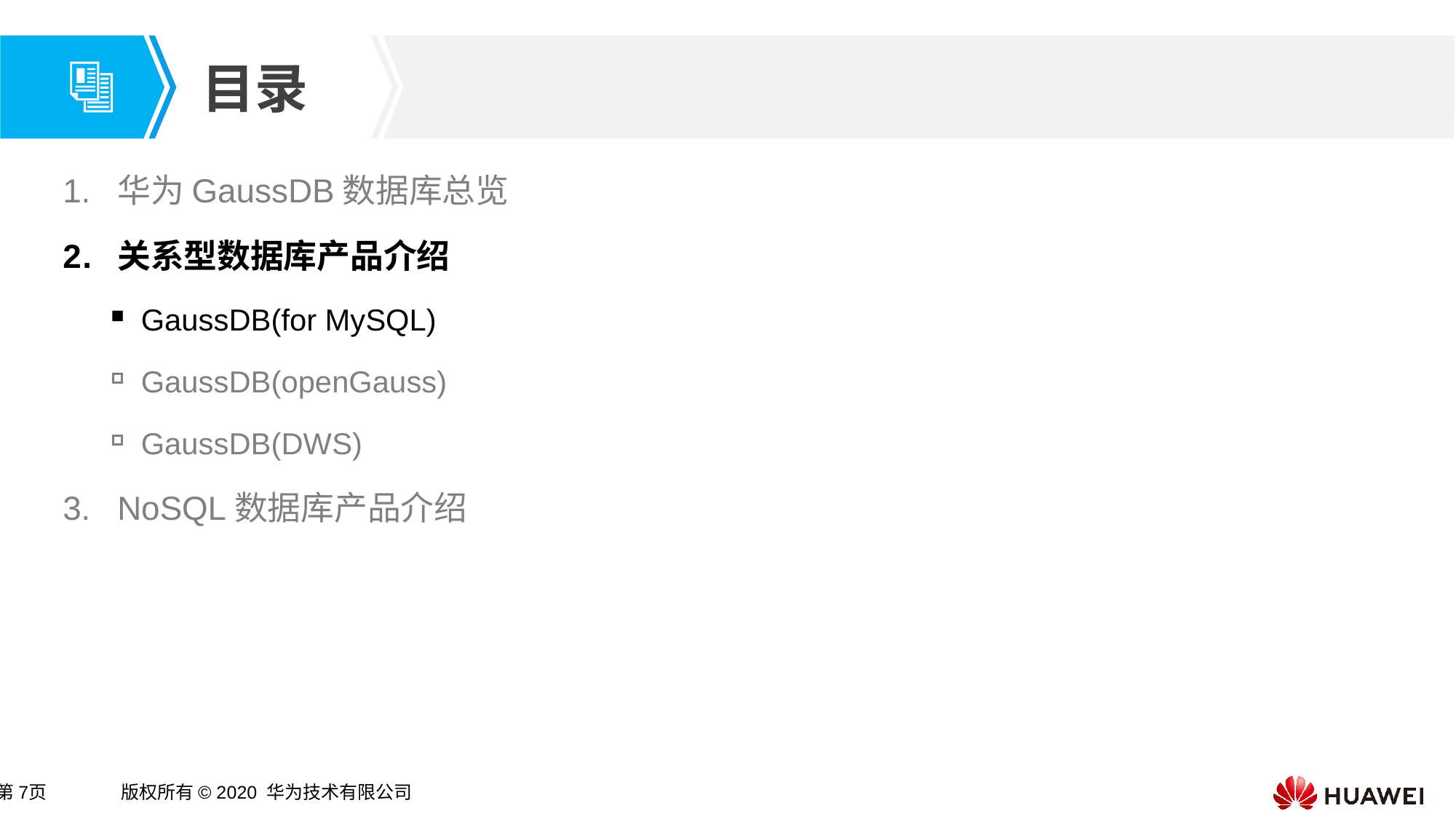

华为GaussDB数据库总览
关系型数据库产品介绍
GaussDB(for MySQL)
GaussDB(openGauss)
GaussDB(DWS)
NoSQL数据库产品介绍